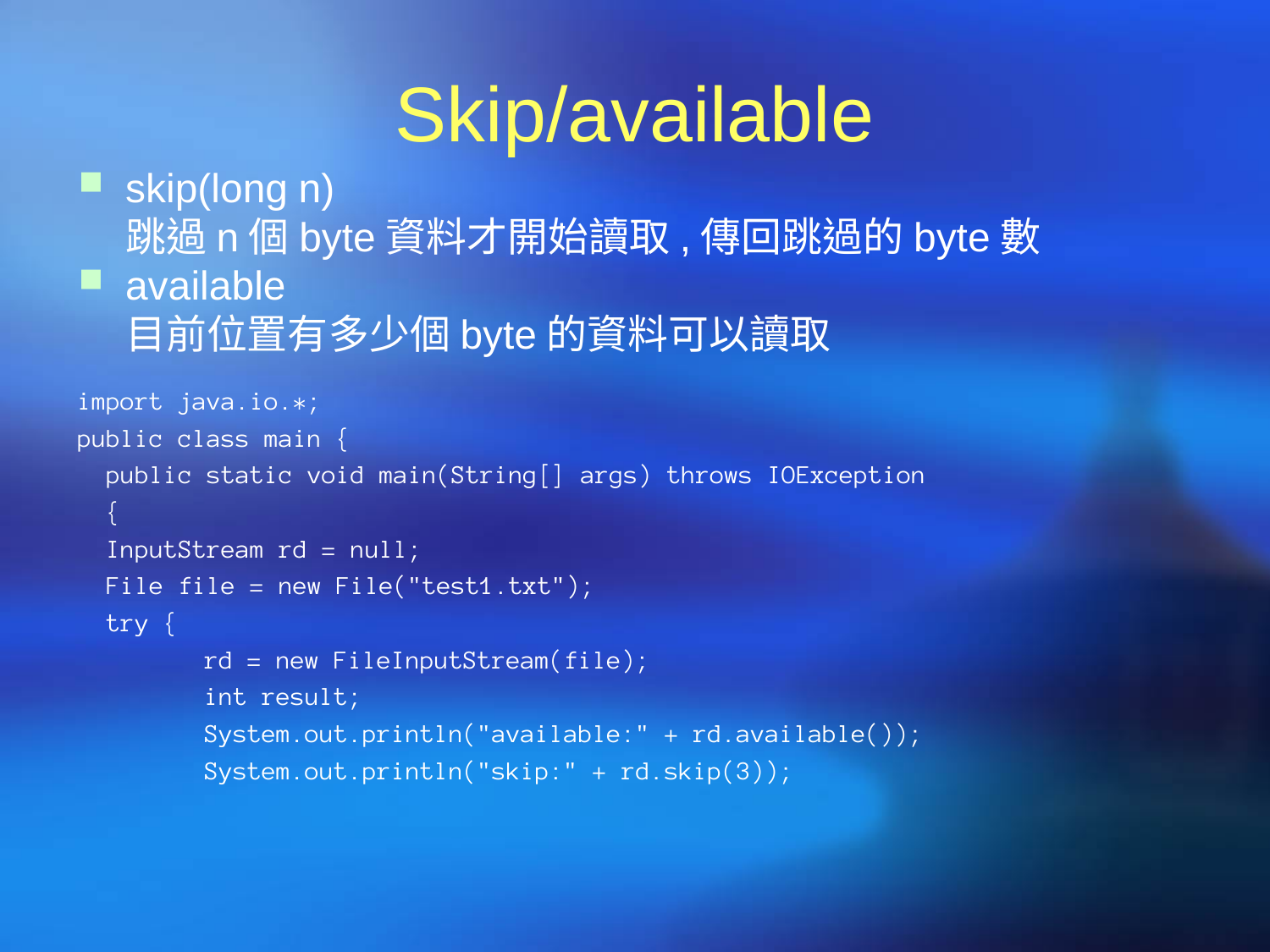

# Skip/available
skip(long n)
跳過n個byte資料才開始讀取,傳回跳過的byte數
available
目前位置有多少個byte的資料可以讀取

import java.io.*;
public class main {
  public static void main(String[] args) throws IOException
  {
  InputStream rd = null;
  File file = new File("test1.txt");
  try {
	rd = new FileInputStream(file);
	int result;
	System.out.println("available:" + rd.available());
	System.out.println("skip:" + rd.skip(3));